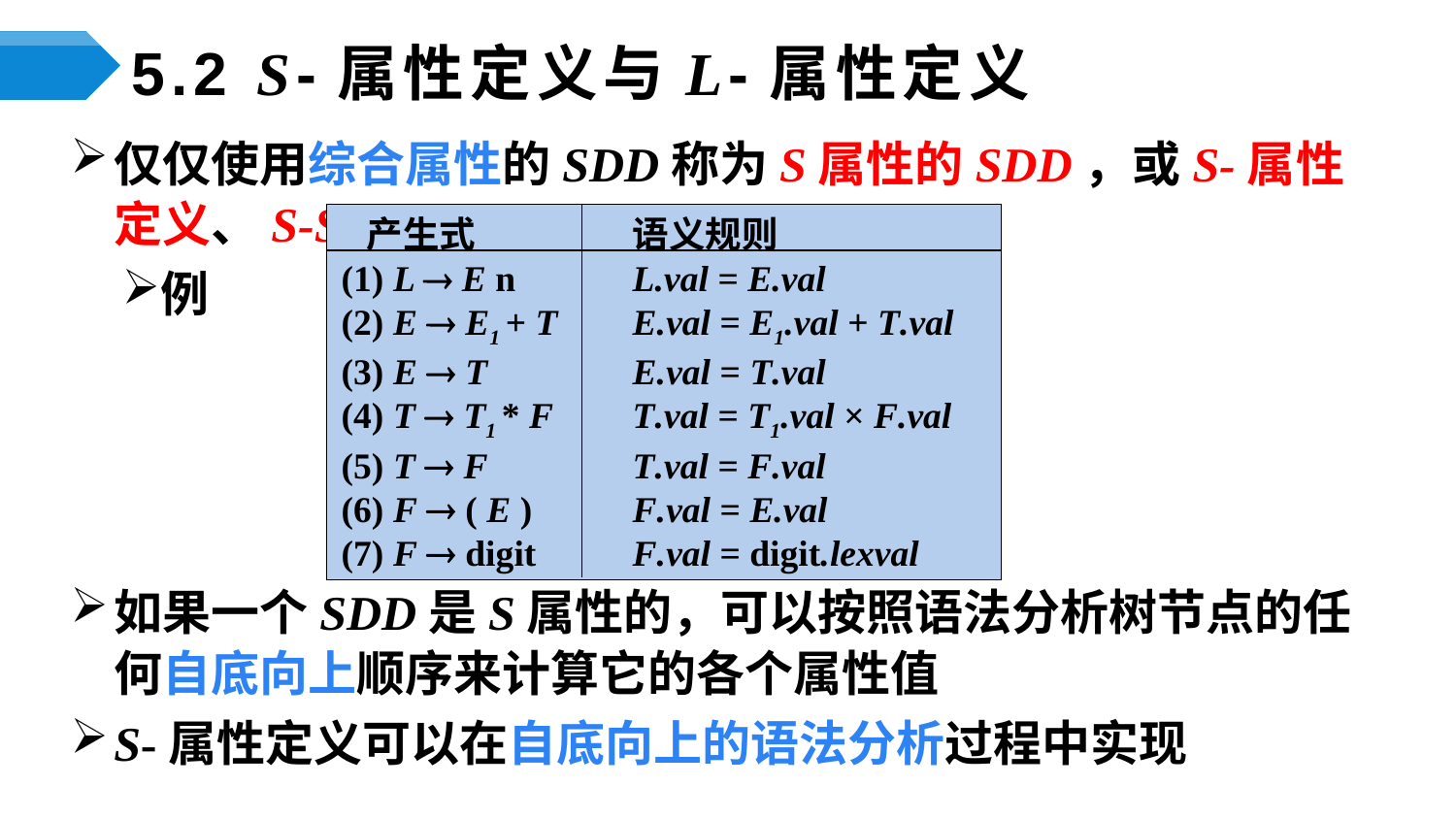

# 5.2 S-属性定义与L-属性定义
仅仅使用综合属性的SDD称为S属性的SDD，或S-属性定义、S-SDD
例

如果一个SDD是S属性的，可以按照语法分析树节点的任何自底向上顺序来计算它的各个属性值
S-属性定义可以在自底向上的语法分析过程中实现
  产生式	  	语义规则
(1) L → E n 	L.val = E.val
(2) E → E1 + T	E.val = E1.val + T.val
(3) E → T              	E.val = T.val
(4) T → T1 * F      	T.val = T1.val × F.val
(5) T → F             	T.val = F.val
(6) F → ( E )	F.val = E.val
(7) F → digit        	F.val = digit.lexval